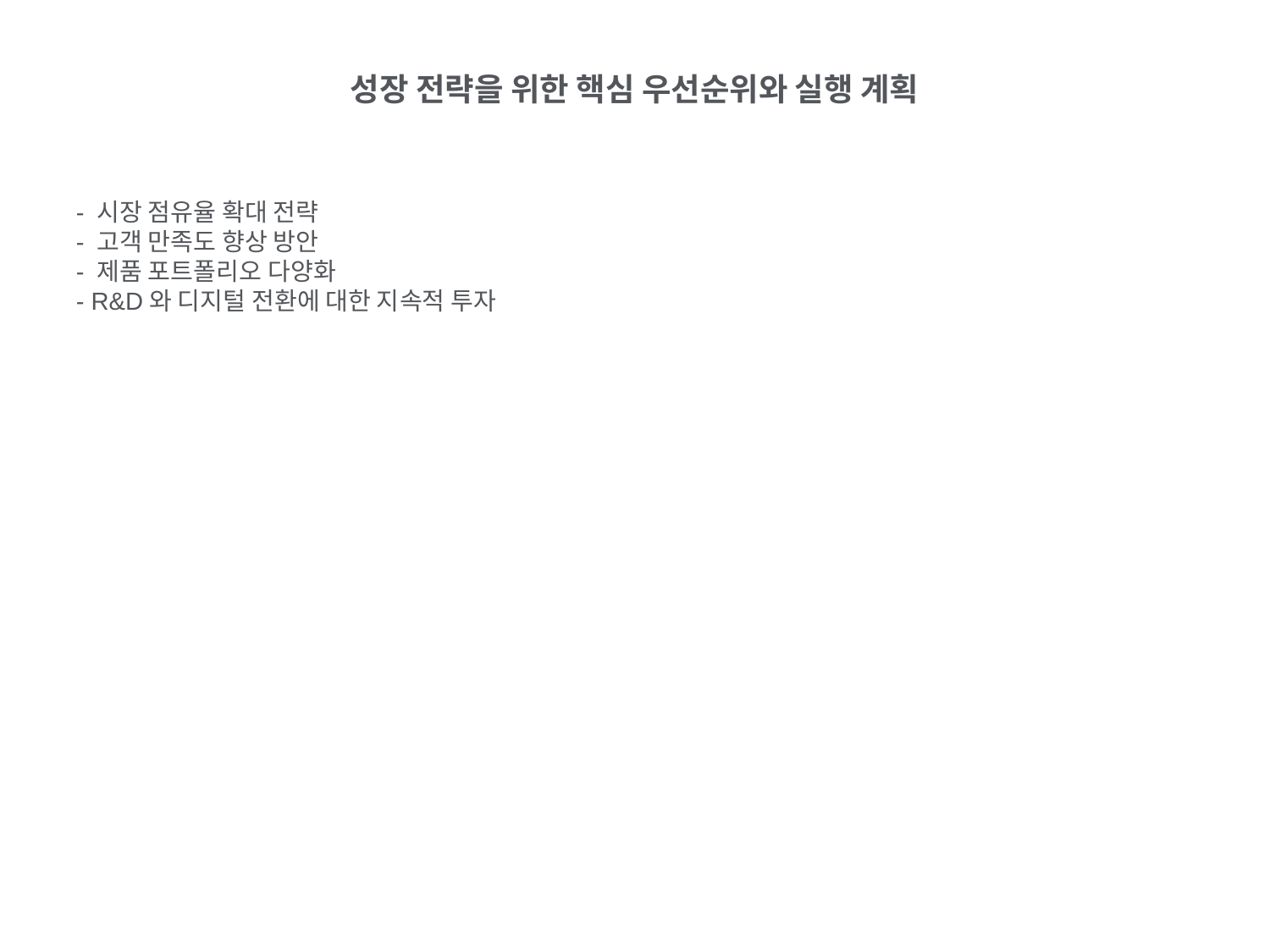

성장 전략을 위한 핵심 우선순위와 실행 계획
- 시장 점유율 확대 전략
- 고객 만족도 향상 방안
- 제품 포트폴리오 다양화
- R&D와 디지털 전환에 대한 지속적 투자